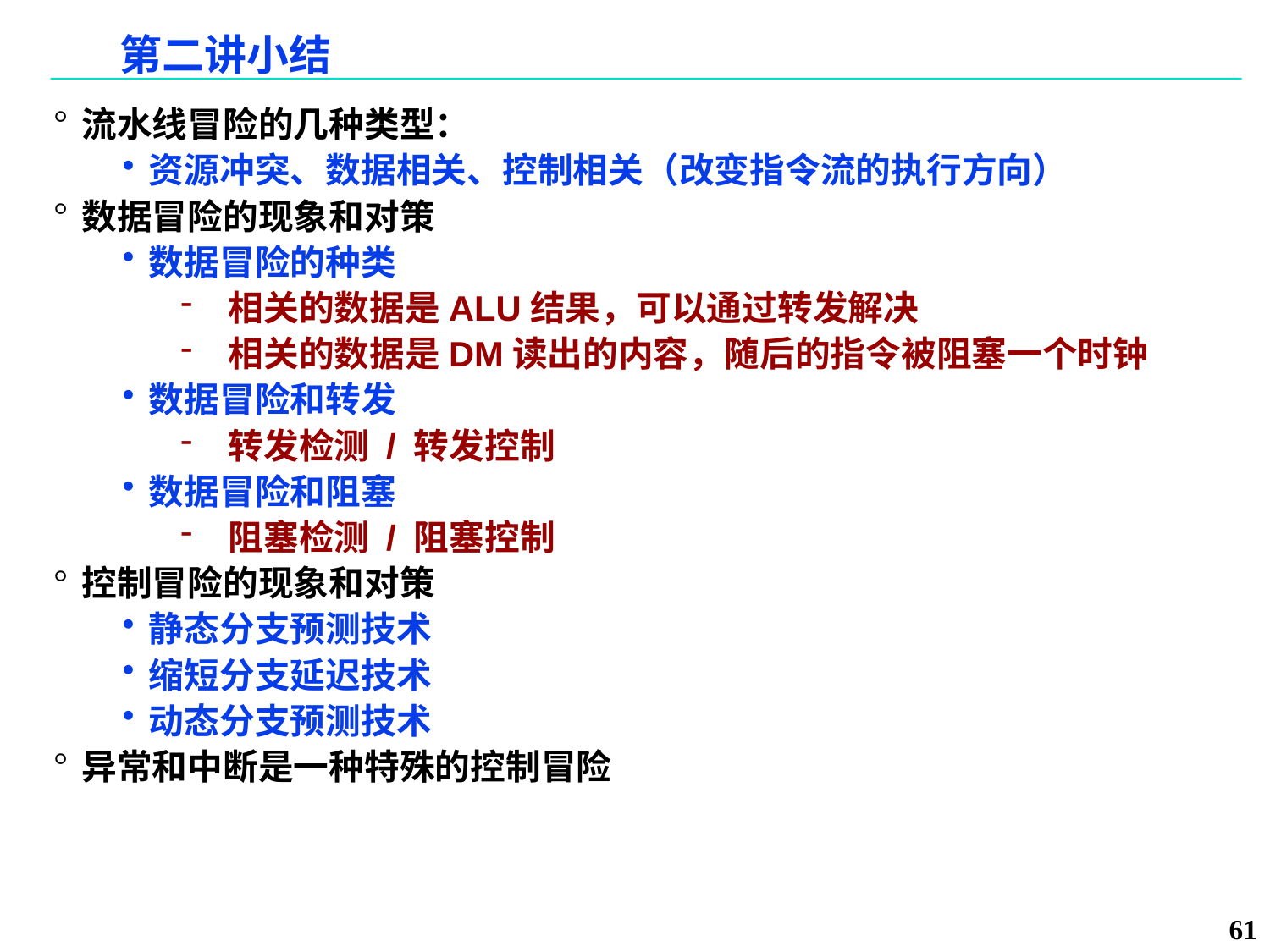

# 第二讲小结
流水线冒险的几种类型：
资源冲突、数据相关、控制相关（改变指令流的执行方向）
数据冒险的现象和对策
数据冒险的种类
相关的数据是ALU结果，可以通过转发解决
相关的数据是DM读出的内容，随后的指令被阻塞一个时钟
数据冒险和转发
转发检测 / 转发控制
数据冒险和阻塞
阻塞检测 / 阻塞控制
控制冒险的现象和对策
静态分支预测技术
缩短分支延迟技术
动态分支预测技术
异常和中断是一种特殊的控制冒险